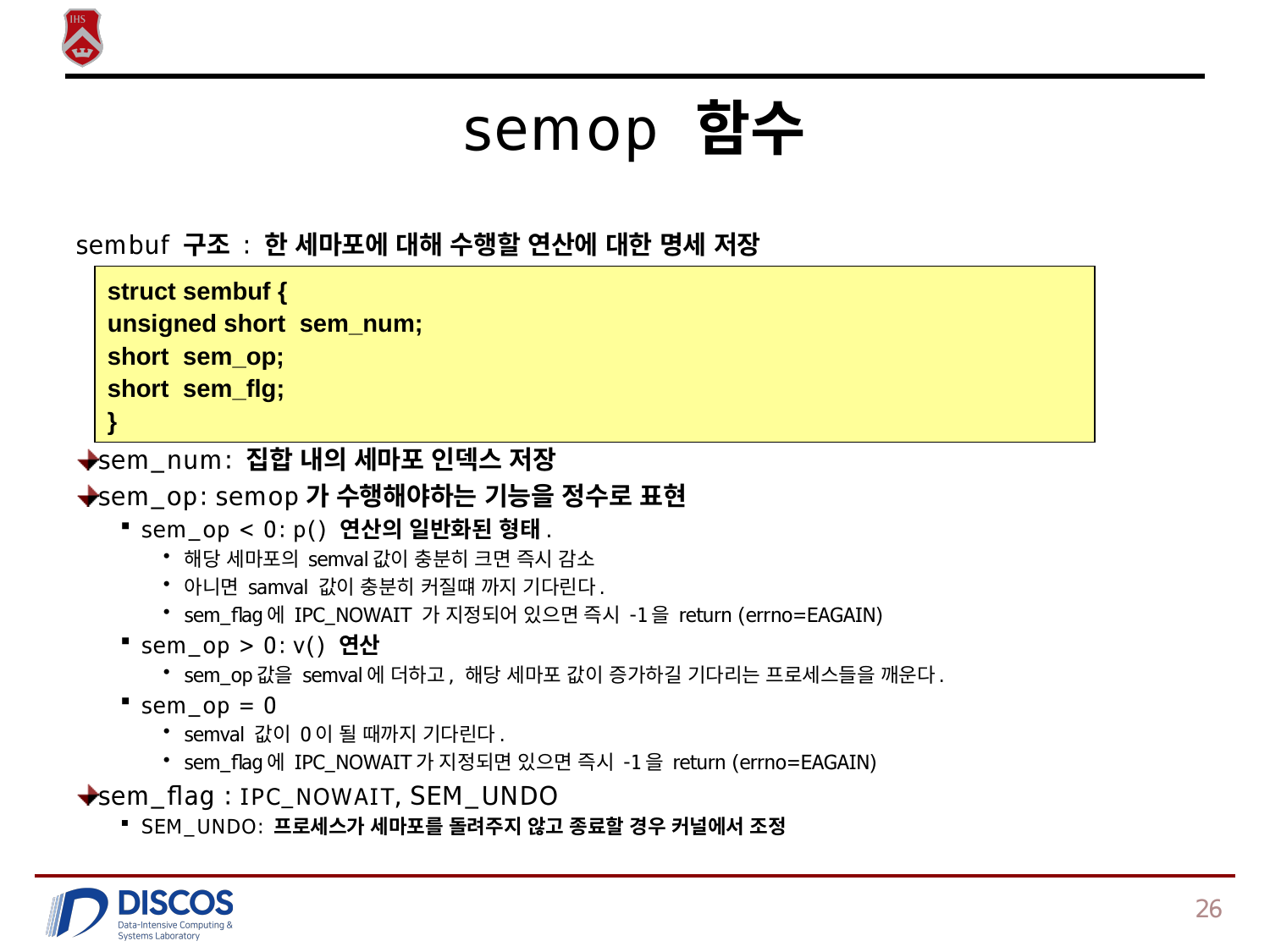

# semop 함수
sembuf 구조 : 한 세마포에 대해 수행할 연산에 대한 명세 저장

sem_num: 집합 내의 세마포 인덱스 저장
sem_op: semop가 수행해야하는 기능을 정수로 표현
sem_op < 0: p() 연산의 일반화된 형태.
해당 세마포의 semval값이 충분히 크면 즉시 감소
아니면 samval 값이 충분히 커질떄 까지 기다린다.
sem_flag에 IPC_NOWAIT 가 지정되어 있으면 즉시 -1을 return (errno=EAGAIN)
sem_op > 0: v() 연산
sem_op값을 semval에 더하고, 해당 세마포 값이 증가하길 기다리는 프로세스들을 깨운다.
sem_op = 0
semval 값이 0이 될 때까지 기다린다.
sem_flag에 IPC_NOWAIT가 지정되면 있으면 즉시 -1을 return (errno=EAGAIN)
sem_flag : IPC_NOWAIT, SEM_UNDO
SEM_UNDO: 프로세스가 세마포를 돌려주지 않고 종료할 경우 커널에서 조정

struct sembuf {
unsigned short  sem_num;
short  sem_op;
short  sem_flg;
}
26